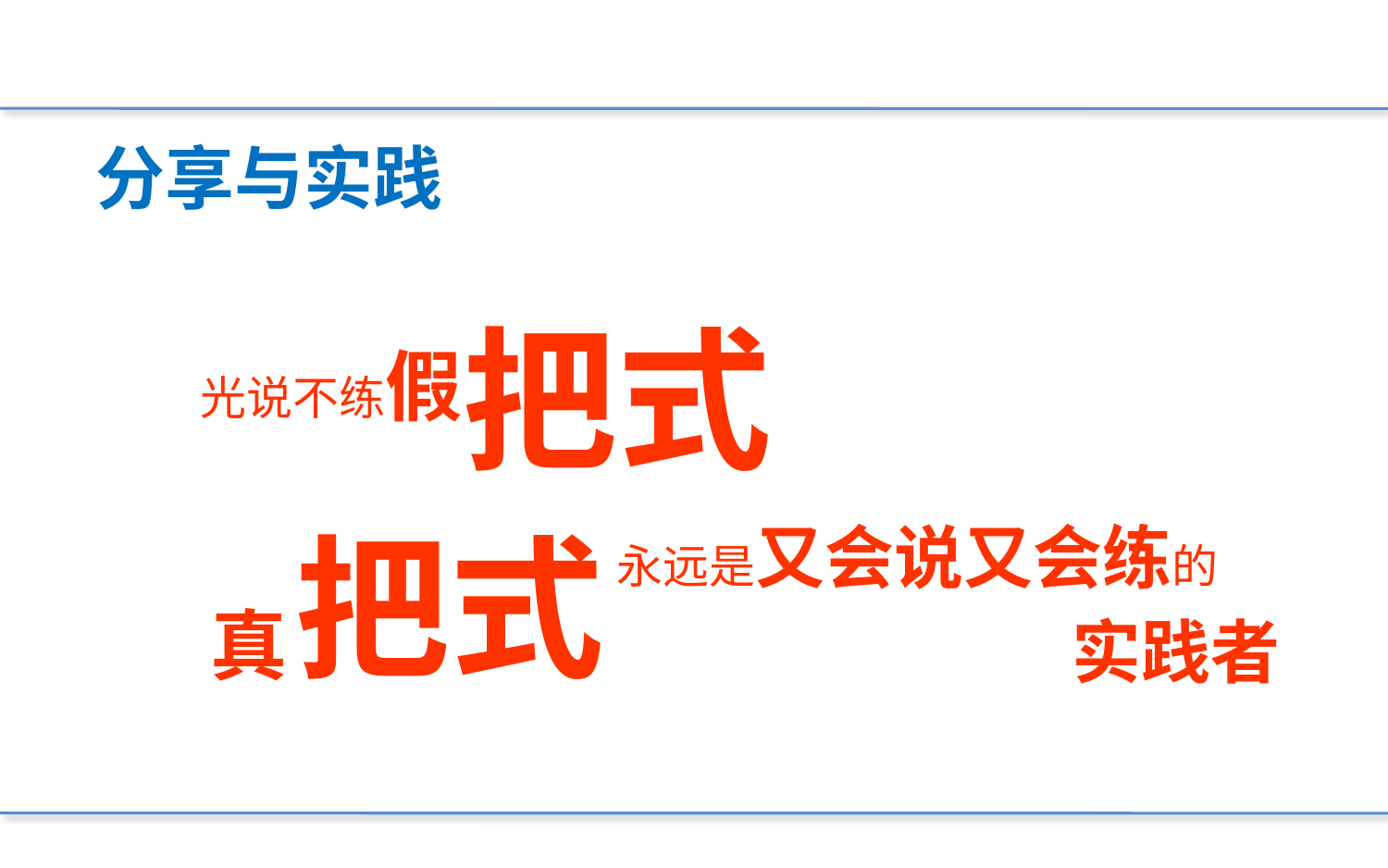

＠平凡不美
分享与实践
把式
光说不练假
把式
永远是又会说又会练的
真
实践者